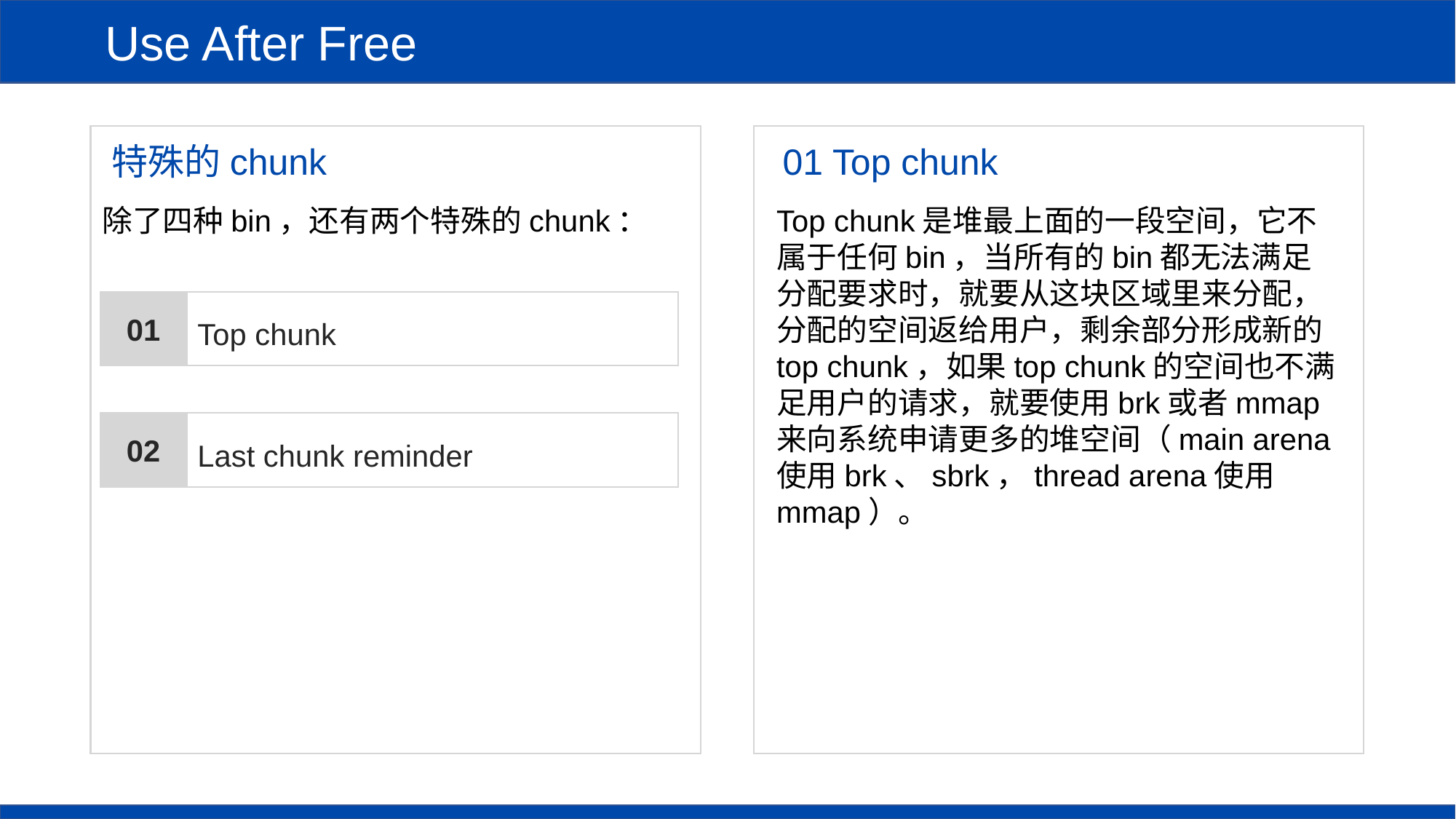

Use After Free

01 Top chunk
特殊的chunk
除了四种bin，还有两个特殊的chunk：
Top chunk是堆最上面的一段空间，它不属于任何bin，当所有的bin都无法满足分配要求时，就要从这块区域里来分配，分配的空间返给用户，剩余部分形成新的top chunk，如果top chunk的空间也不满足用户的请求，就要使用brk或者mmap来向系统申请更多的堆空间（main arena使用brk、sbrk，thread arena使用mmap）。
Top chunk
01
Last chunk reminder
02